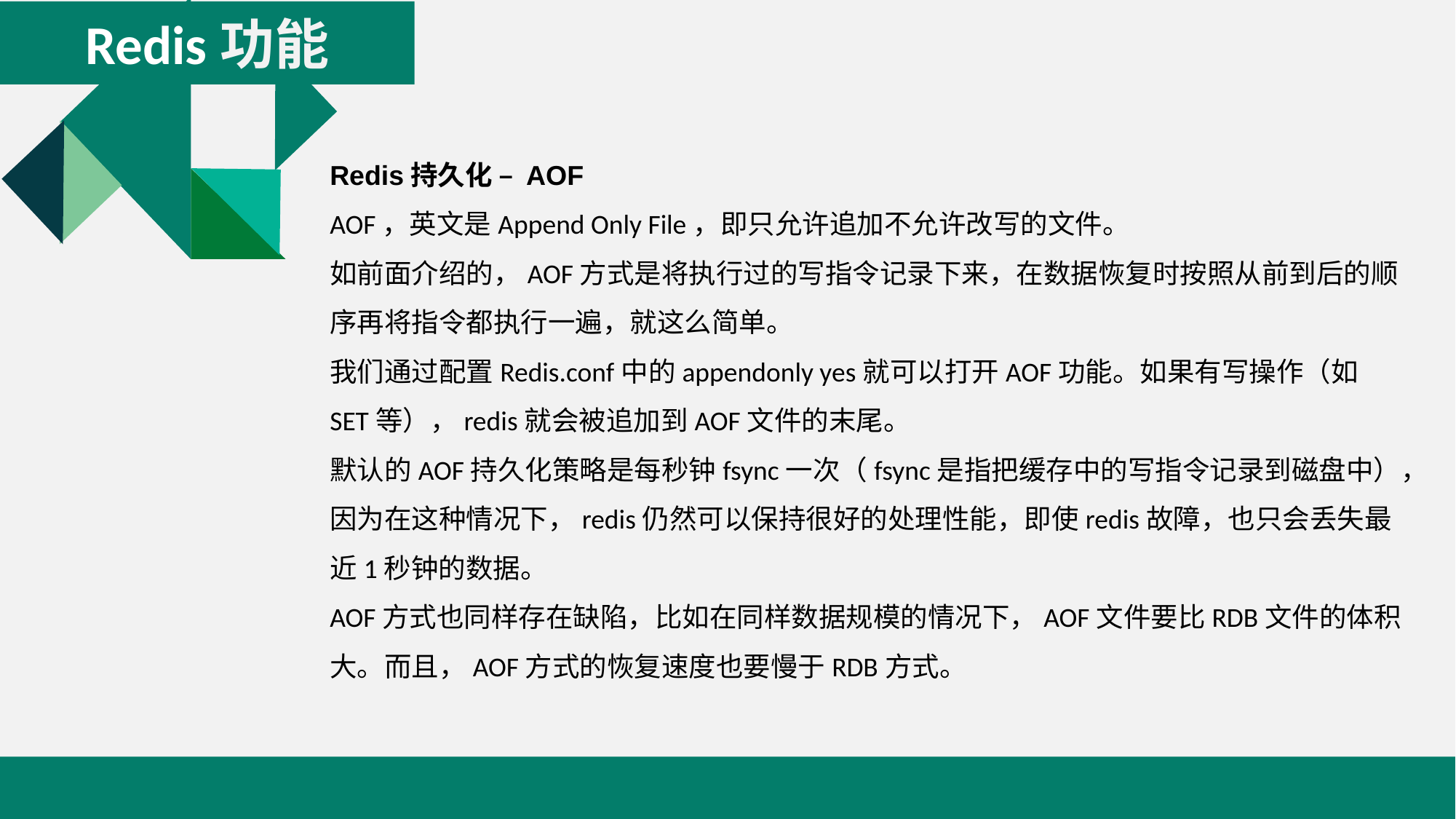

Redis功能
Redis持久化 – AOF
AOF，英文是Append Only File，即只允许追加不允许改写的文件。
如前面介绍的，AOF方式是将执行过的写指令记录下来，在数据恢复时按照从前到后的顺序再将指令都执行一遍，就这么简单。
我们通过配置Redis.conf中的appendonly yes就可以打开AOF功能。如果有写操作（如SET等），redis就会被追加到AOF文件的末尾。
默认的AOF持久化策略是每秒钟fsync一次（fsync是指把缓存中的写指令记录到磁盘中），因为在这种情况下，redis仍然可以保持很好的处理性能，即使redis故障，也只会丢失最近1秒钟的数据。
AOF方式也同样存在缺陷，比如在同样数据规模的情况下，AOF文件要比RDB文件的体积大。而且，AOF方式的恢复速度也要慢于RDB方式。